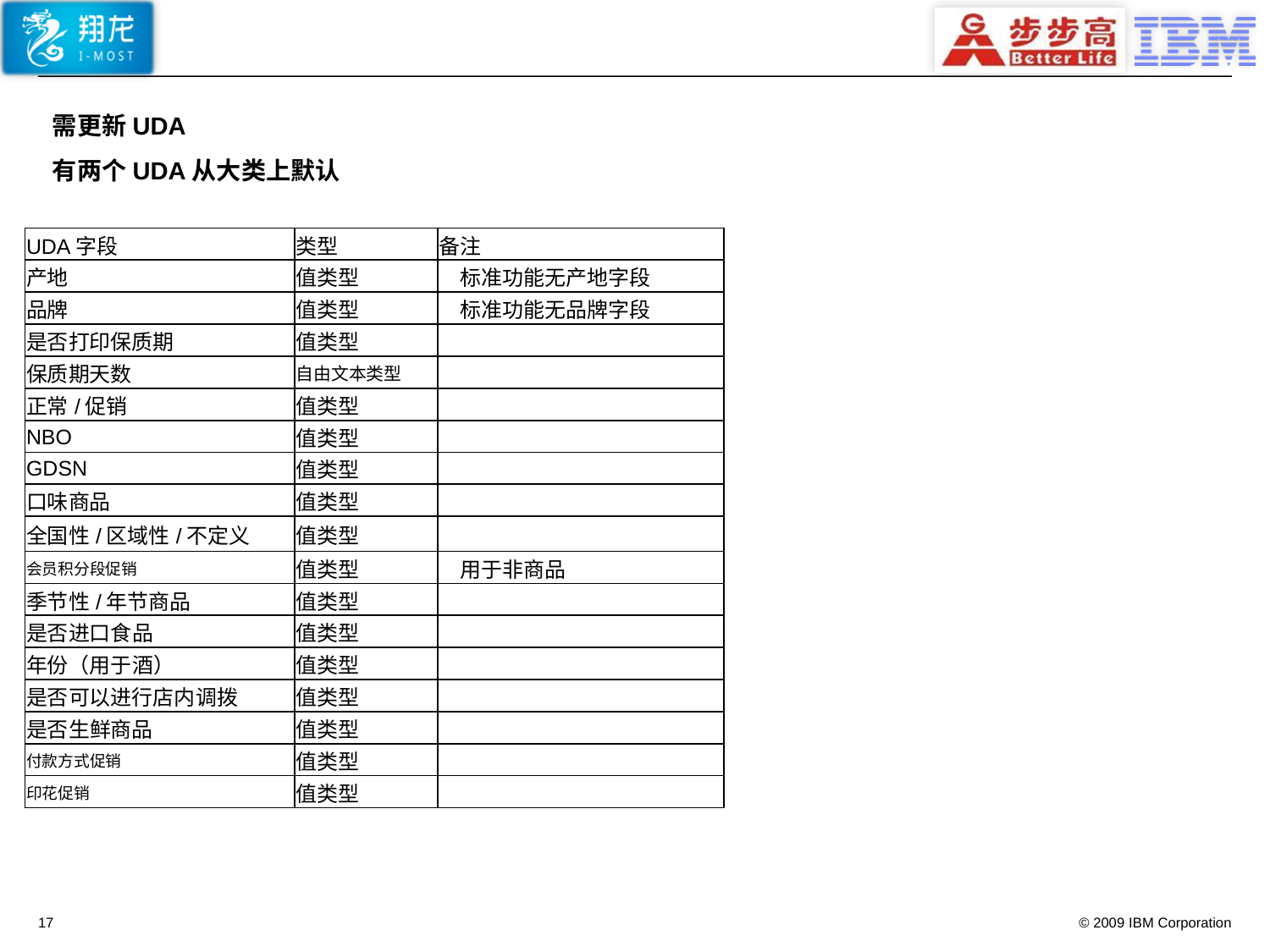

# 需更新UDA 有两个UDA从大类上默认
| UDA字段 | 类型 | 备注 |
| --- | --- | --- |
| 产地 | 值类型 | 标准功能无产地字段 |
| 品牌 | 值类型 | 标准功能无品牌字段 |
| 是否打印保质期 | 值类型 |  |
| 保质期天数 | 自由文本类型 |  |
| 正常/促销 | 值类型 |  |
| NBO | 值类型 |  |
| GDSN | 值类型 |  |
| 口味商品 | 值类型 |  |
| 全国性/区域性/不定义 | 值类型 |  |
| 会员积分段促销 | 值类型 | 用于非商品 |
| 季节性/年节商品 | 值类型 |  |
| 是否进口食品 | 值类型 |  |
| 年份（用于酒） | 值类型 |  |
| 是否可以进行店内调拨 | 值类型 |  |
| 是否生鲜商品 | 值类型 |  |
| 付款方式促销 | 值类型 |  |
| 印花促销 | 值类型 |  |
17